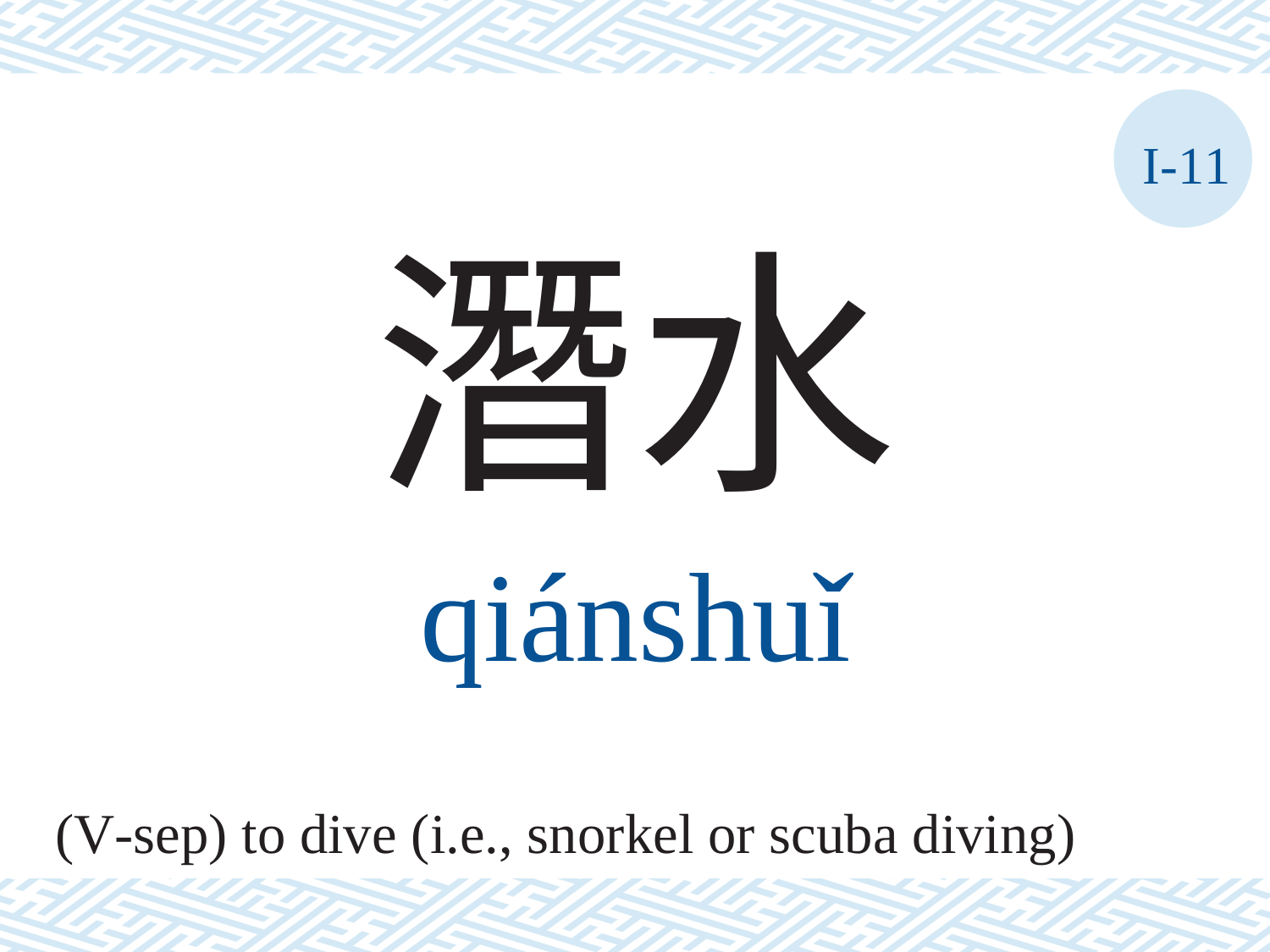

I-11
潛水
qiánshuǐ
(V-sep) to dive (i.e., snorkel or scuba diving)